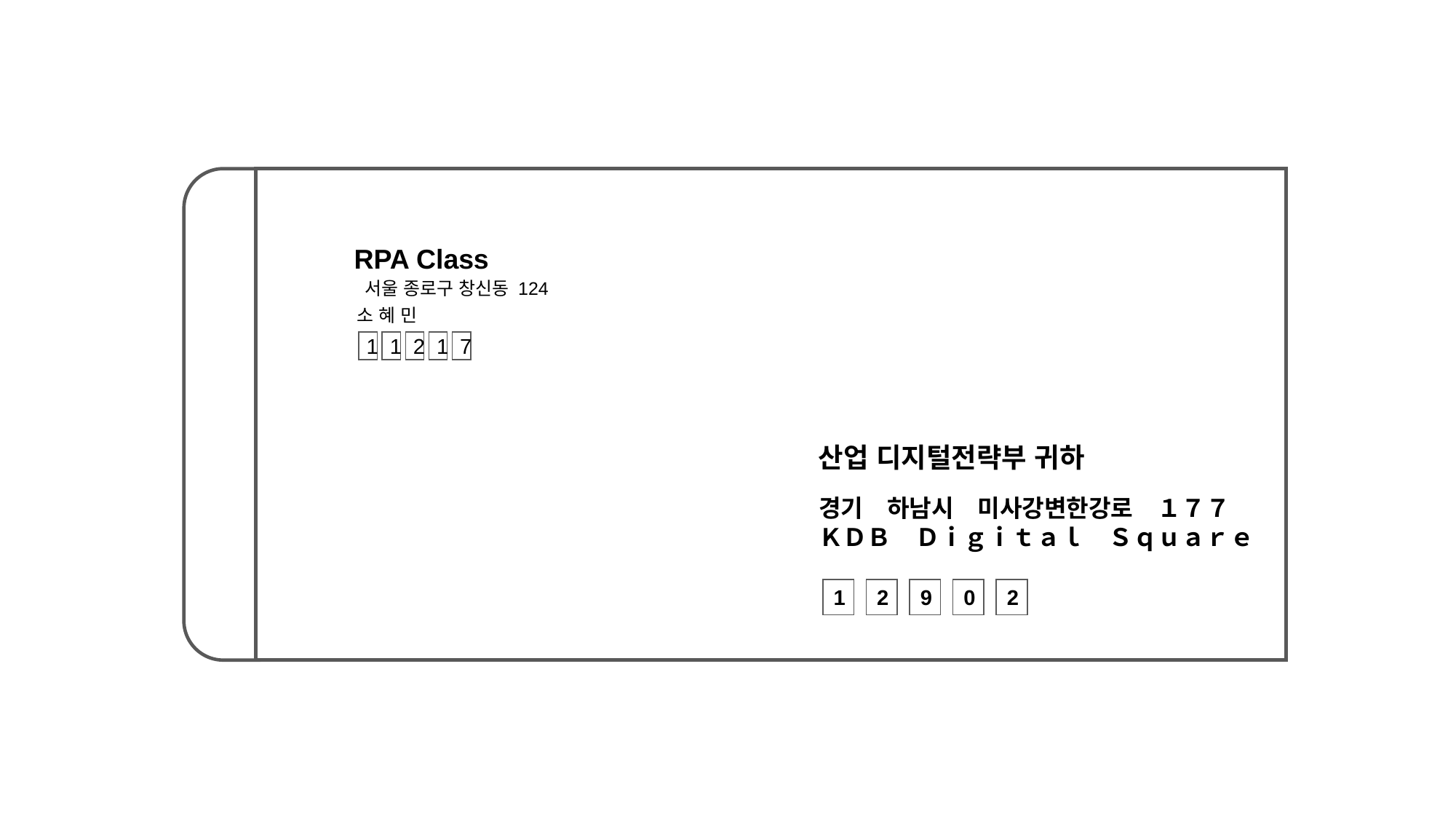

RPA Class
서울 종로구 창신동 124
소 혜 민
1
1
2
1
7
산업 디지털전략부 귀하
경기　하남시　미사강변한강로　１７７　ＫＤＢ　Ｄｉｇｉｔａｌ　Ｓｑｕａｒｅ
1
2
9
0
2